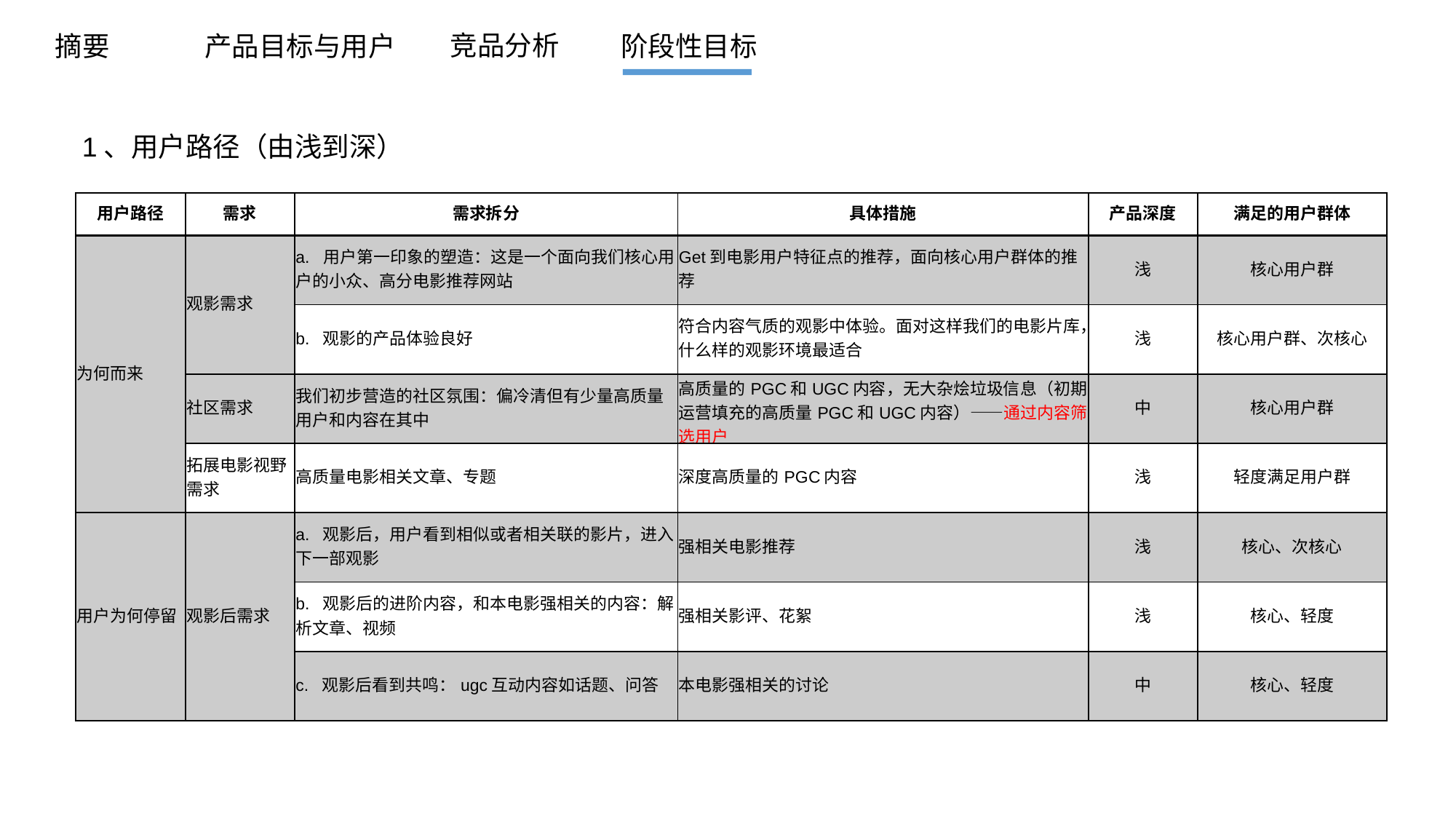

1、用户路径（由浅到深）

| 用户路径 | 需求 | 需求拆分 | 具体措施 | 产品深度 | 满足的用户群体 |
| --- | --- | --- | --- | --- | --- |
| 为何而来 | 观影需求 | a.    用户第一印象的塑造：这是一个面向我们核心用户的小众、高分电影推荐网站 | Get到电影用户特征点的推荐，面向核心用户群体的推荐 | 浅 | 核心用户群 |
|  |  | b. 观影的产品体验良好 | 符合内容气质的观影中体验。面对这样我们的电影片库，什么样的观影环境最适合 | 浅 | 核心用户群、次核心 |
|  | 社区需求 | 我们初步营造的社区氛围：偏冷清但有少量高质量用户和内容在其中 | 高质量的PGC和UGC内容，无大杂烩垃圾信息（初期运营填充的高质量PGC和UGC内容）——通过内容筛选用户 | 中 | 核心用户群 |
|  | 拓展电影视野需求 | 高质量电影相关文章、专题 | 深度高质量的PGC内容 | 浅 | 轻度满足用户群 |
| 用户为何停留 | 观影后需求 | a. 观影后，用户看到相似或者相关联的影片，进入下一部观影 | 强相关电影推荐 | 浅 | 核心、次核心 |
|  |  | b. 观影后的进阶内容，和本电影强相关的内容：解析文章、视频 | 强相关影评、花絮 | 浅 | 核心、轻度 |
|  |  | c. 观影后看到共鸣：ugc互动内容如话题、问答 | 本电影强相关的讨论 | 中 | 核心、轻度 |